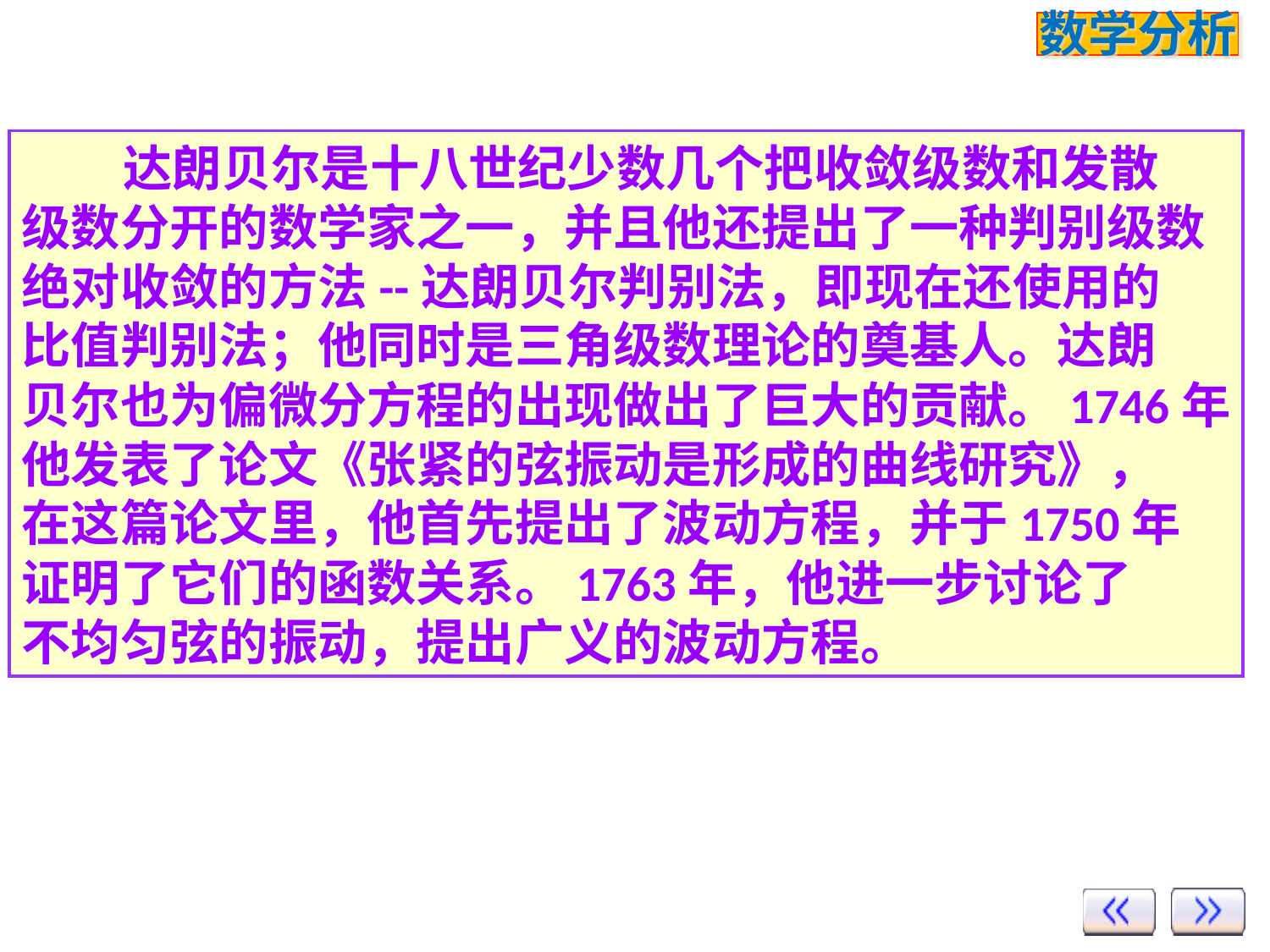

达朗贝尔是十八世纪少数几个把收敛级数和发散
级数分开的数学家之一，并且他还提出了一种判别级数
绝对收敛的方法--达朗贝尔判别法，即现在还使用的
比值判别法；他同时是三角级数理论的奠基人。达朗
贝尔也为偏微分方程的出现做出了巨大的贡献。1746年
他发表了论文《张紧的弦振动是形成的曲线研究》，
在这篇论文里，他首先提出了波动方程，并于1750年
证明了它们的函数关系。1763年，他进一步讨论了
不均匀弦的振动，提出广义的波动方程。